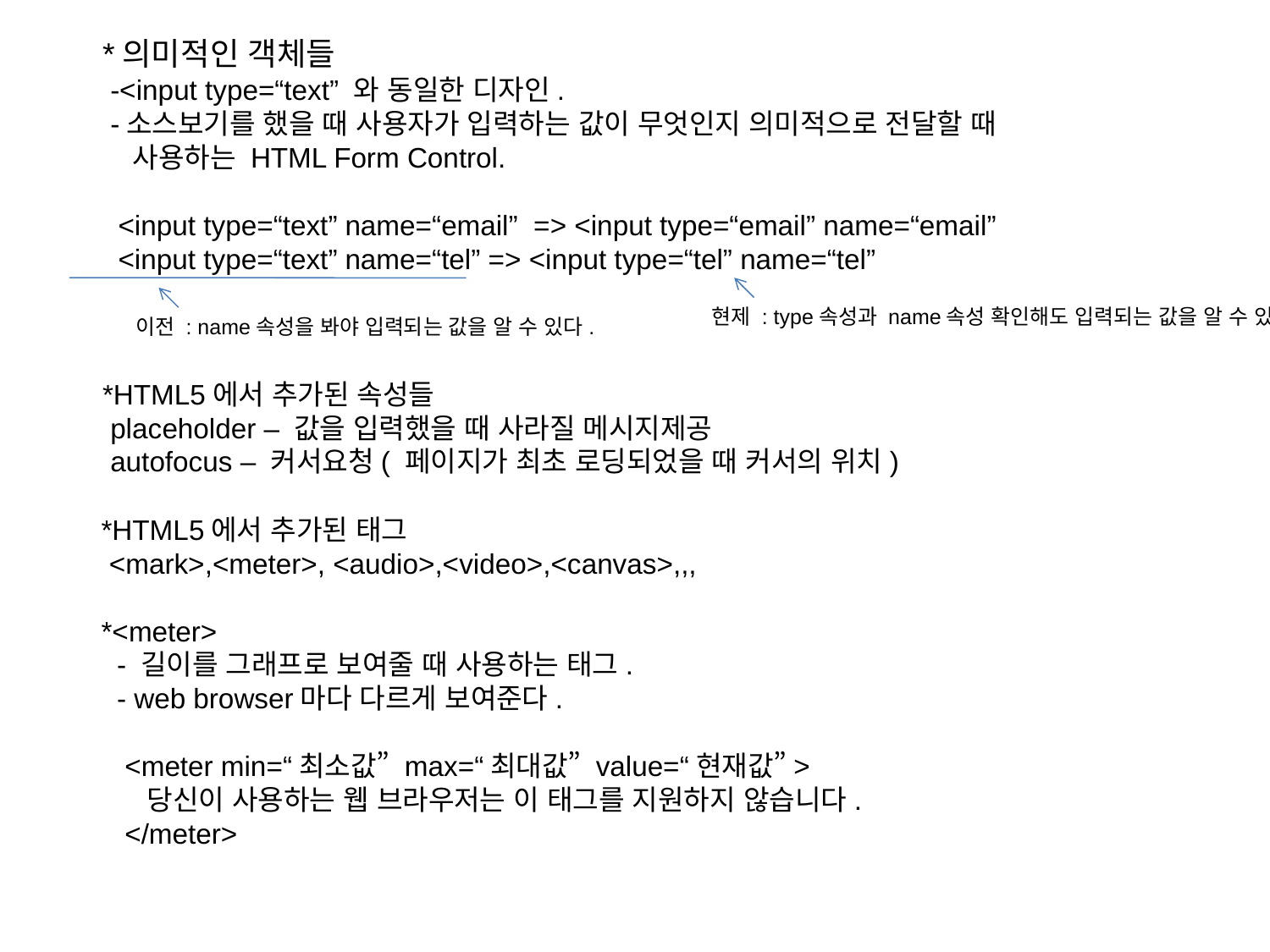

*의미적인 객체들
 -<input type=“text” 와 동일한 디자인.
 -소스보기를 했을 때 사용자가 입력하는 값이 무엇인지 의미적으로 전달할 때
   사용하는 HTML Form Control.

  <input type=“text” name=“email”  => <input type=“email” name=“email”
  <input type=“text” name=“tel” => <input type=“tel” name=“tel”

*HTML5에서 추가된 속성들
 placeholder – 값을 입력했을 때 사라질 메시지제공
 autofocus – 커서요청( 페이지가 최초 로딩되었을 때 커서의 위치)

현제 : type속성과 name속성 확인해도 입력되는 값을 알 수 있다.
이전 : name속성을 봐야 입력되는 값을 알 수 있다.
*HTML5에서 추가된 태그
 <mark>,<meter>, <audio>,<video>,<canvas>,,,

*<meter>
  - 길이를 그래프로 보여줄 때 사용하는 태그.
  - web browser마다 다르게 보여준다.

   <meter min=“최소값” max=“최대값” value=“현재값”>
     당신이 사용하는 웹 브라우저는 이 태그를 지원하지 않습니다.
   </meter>